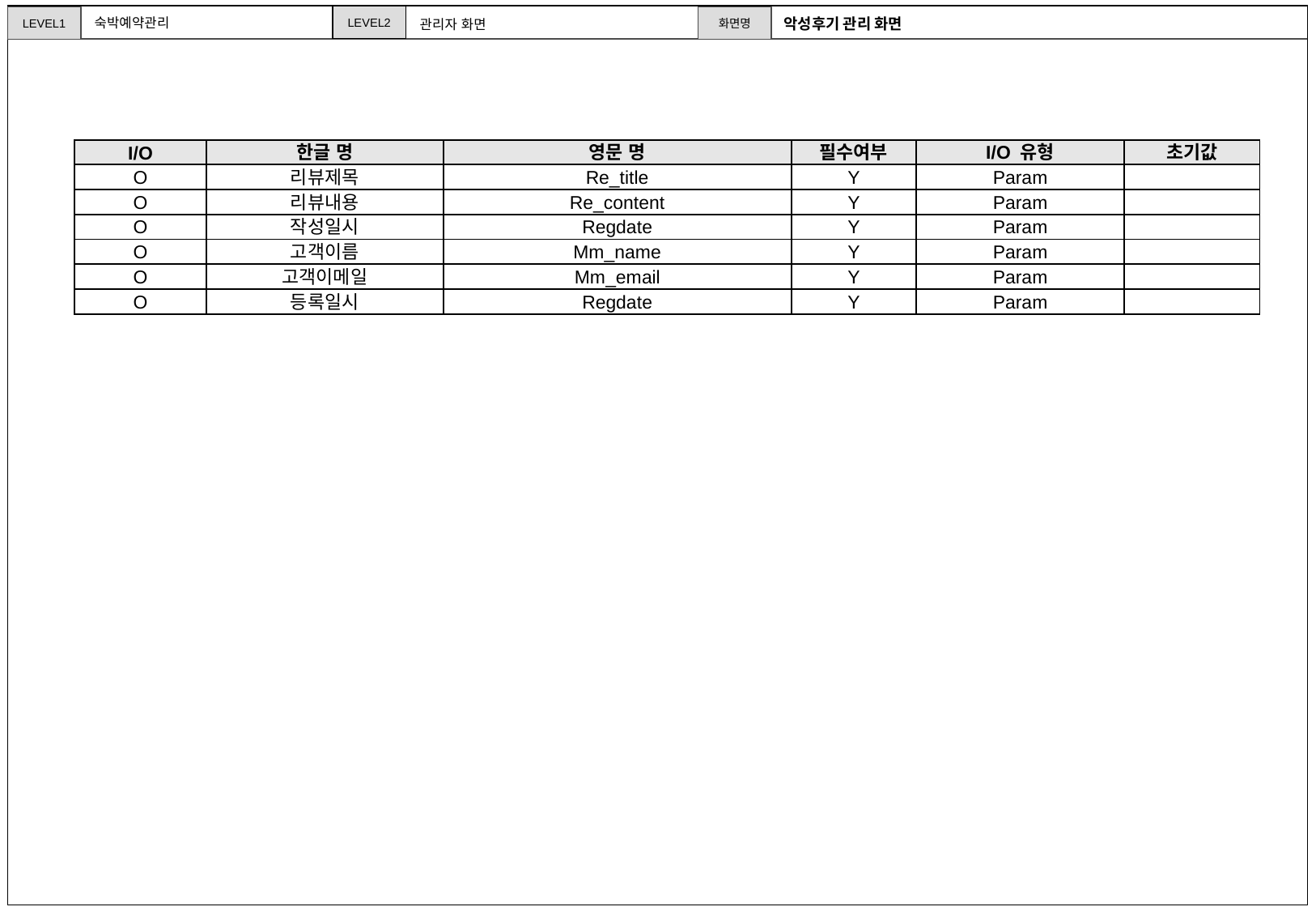

악성후기 관리 화면
숙박예약관리
관리자 화면
| I/O | 한글 명 | 영문 명 | 필수여부 | I/O 유형 | 초기값 |
| --- | --- | --- | --- | --- | --- |
| O | 리뷰제목 | Re\_title | Y | Param |  |
| O | 리뷰내용 | Re\_content | Y | Param |  |
| O | 작성일시 | Regdate | Y | Param |  |
| O | 고객이름 | Mm\_name | Y | Param |  |
| O | 고객이메일 | Mm\_email | Y | Param |  |
| O | 등록일시 | Regdate | Y | Param |  |